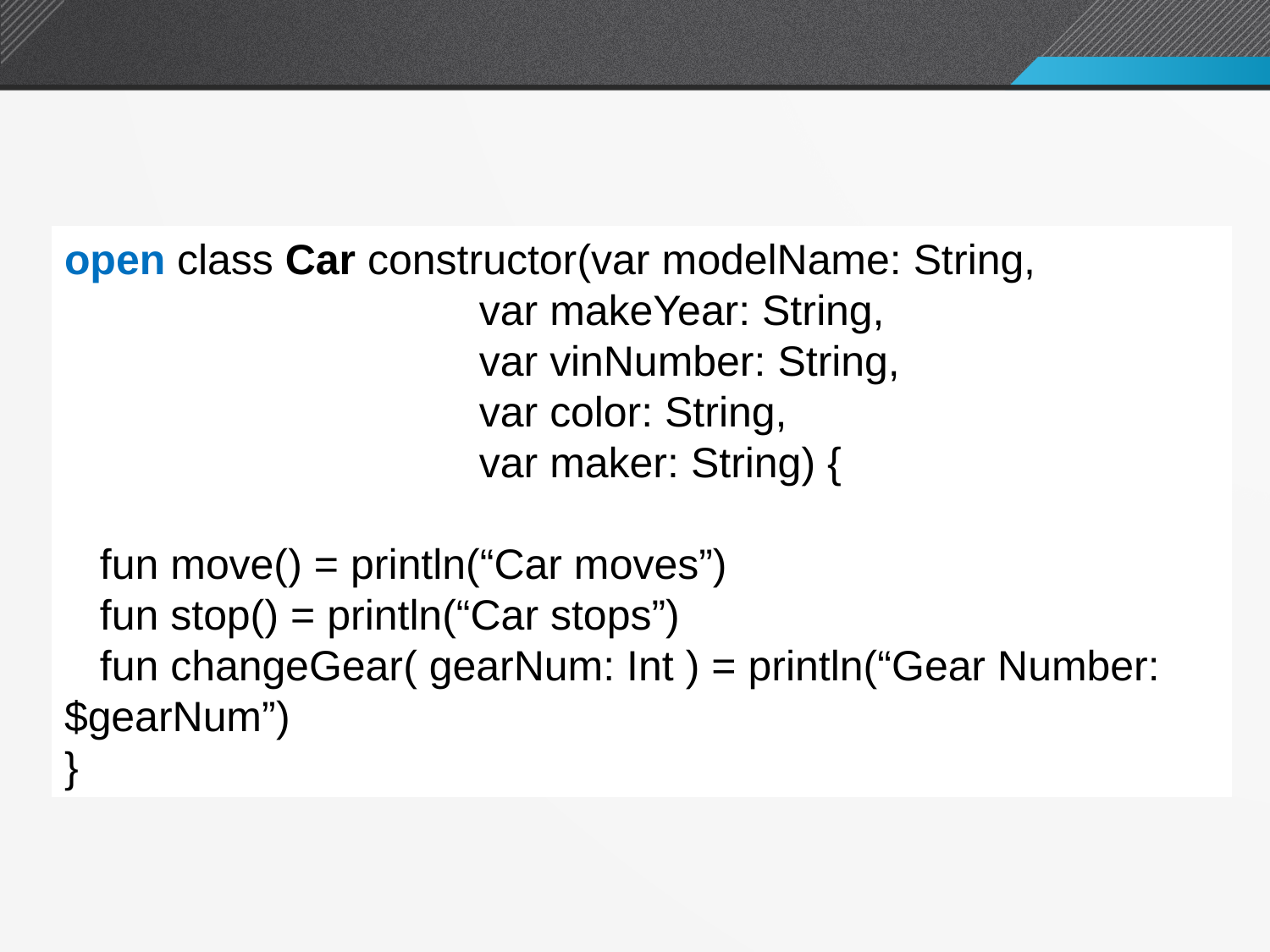

Car 클래스
open class Car constructor(var modelName: String,
                                   var makeYear: String,
                                   var vinNumber: String,
                                   var color: String,
                                   var maker: String) {

   fun move() = println(“Car moves”)
   fun stop() = println(“Car stops”)
   fun changeGear( gearNum: Int ) = println(“Gear Number: $gearNum”)
}